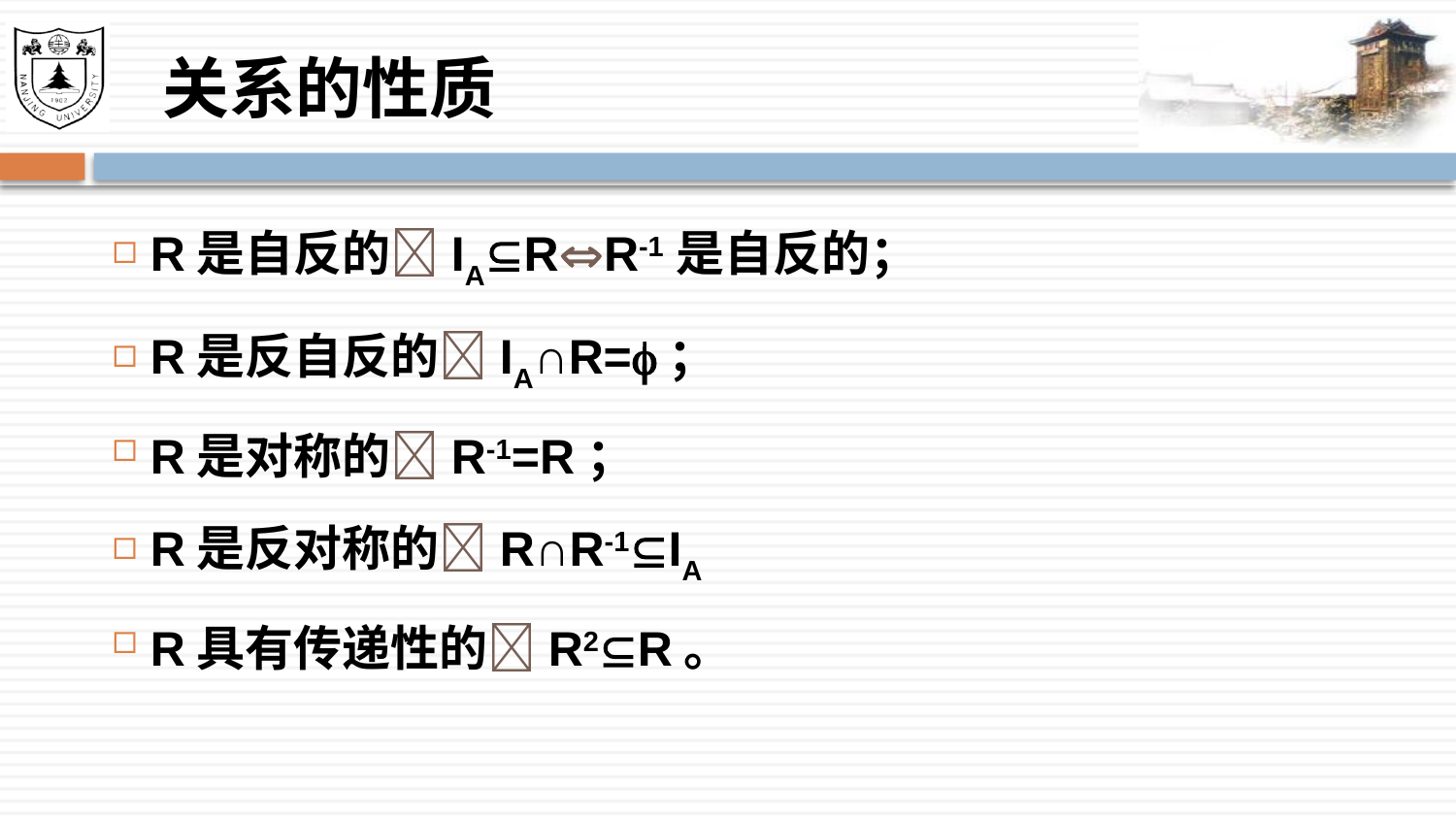

# 关系的性质
R是自反的⇔IA⊆R⇔R-1是自反的；
R是反自反的⇔IA∩R=φ；
R是对称的⇔R-1=R；
R是反对称的⇔R∩R-1⊆IA
R具有传递性的⇔R2⊆R。